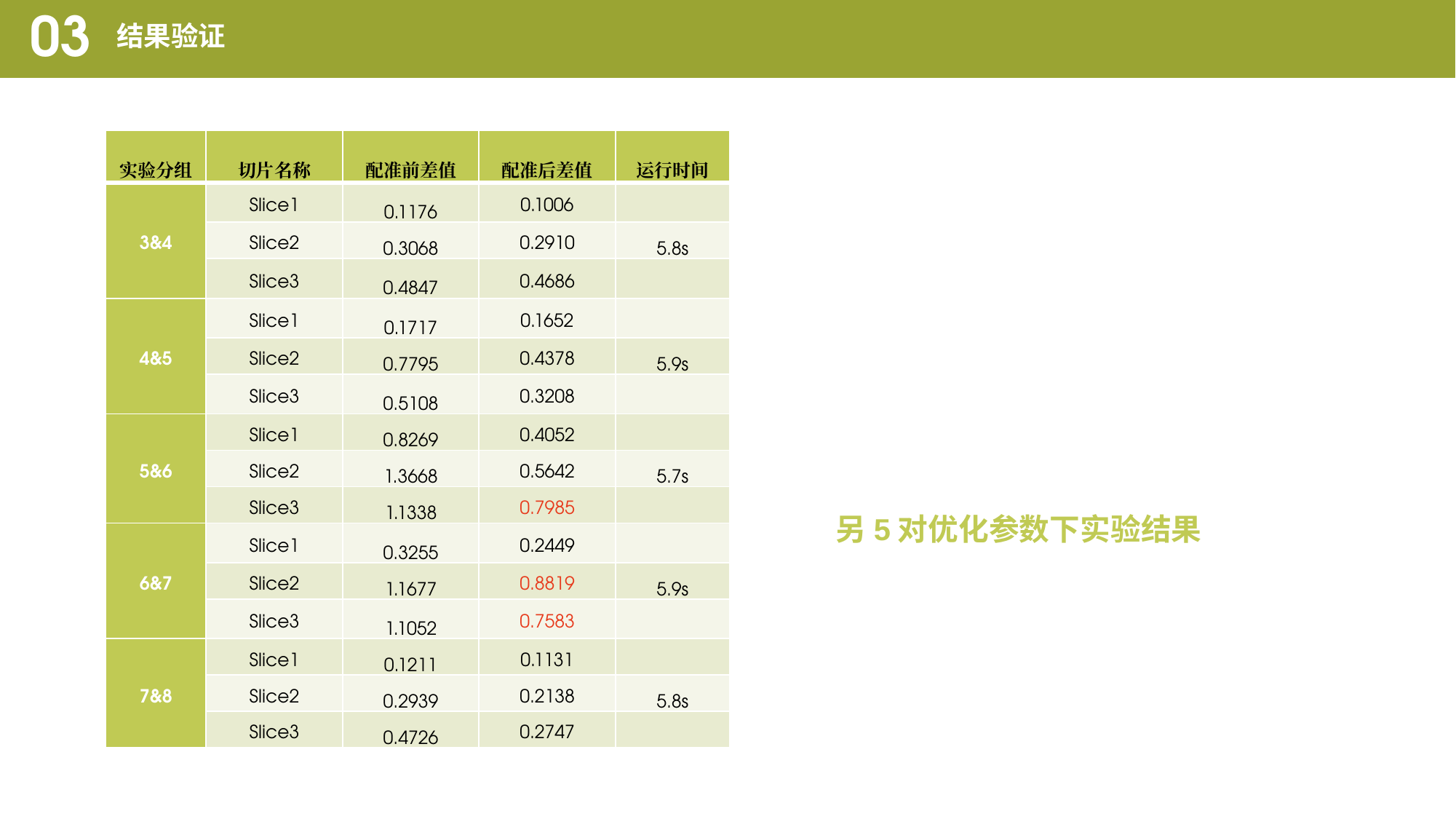

03
结果验证
| 实验分组 | 切片名称 | 配准前差值 | 配准后差值 | 运行时间 |
| --- | --- | --- | --- | --- |
| 3&4 | Slice1 | 0.1176 | 0.1006 |  |
|  | Slice2 | 0.3068 | 0.2910 | 5.8s |
|  | Slice3 | 0.4847 | 0.4686 |  |
| 4&5 | Slice1 | 0.1717 | 0.1652 |  |
|  | Slice2 | 0.7795 | 0.4378 | 5.9s |
|  | Slice3 | 0.5108 | 0.3208 |  |
| 5&6 | Slice1 | 0.8269 | 0.4052 |  |
|  | Slice2 | 1.3668 | 0.5642 | 5.7s |
|  | Slice3 | 1.1338 | 0.7985 |  |
| 6&7 | Slice1 | 0.3255 | 0.2449 |  |
|  | Slice2 | 1.1677 | 0.8819 | 5.9s |
|  | Slice3 | 1.1052 | 0.7583 |  |
| 7&8 | Slice1 | 0.1211 | 0.1131 |  |
|  | Slice2 | 0.2939 | 0.2138 | 5.8s |
|  | Slice3 | 0.4726 | 0.2747 |  |
另5对优化参数下实验结果